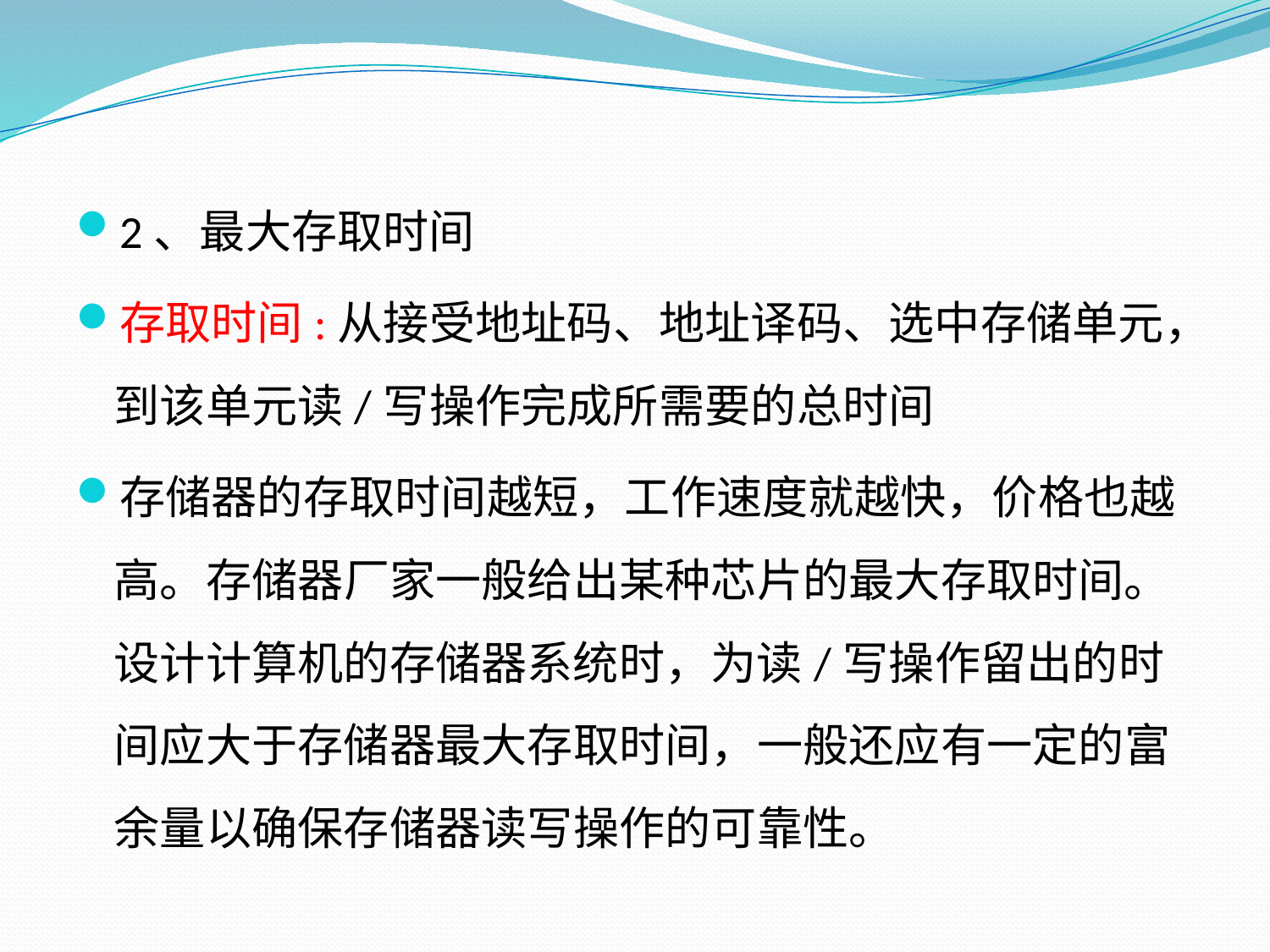

2、最大存取时间
存取时间:从接受地址码、地址译码、选中存储单元，到该单元读/写操作完成所需要的总时间
存储器的存取时间越短，工作速度就越快，价格也越高。存储器厂家一般给出某种芯片的最大存取时间。设计计算机的存储器系统时，为读/写操作留出的时间应大于存储器最大存取时间，一般还应有一定的富余量以确保存储器读写操作的可靠性。